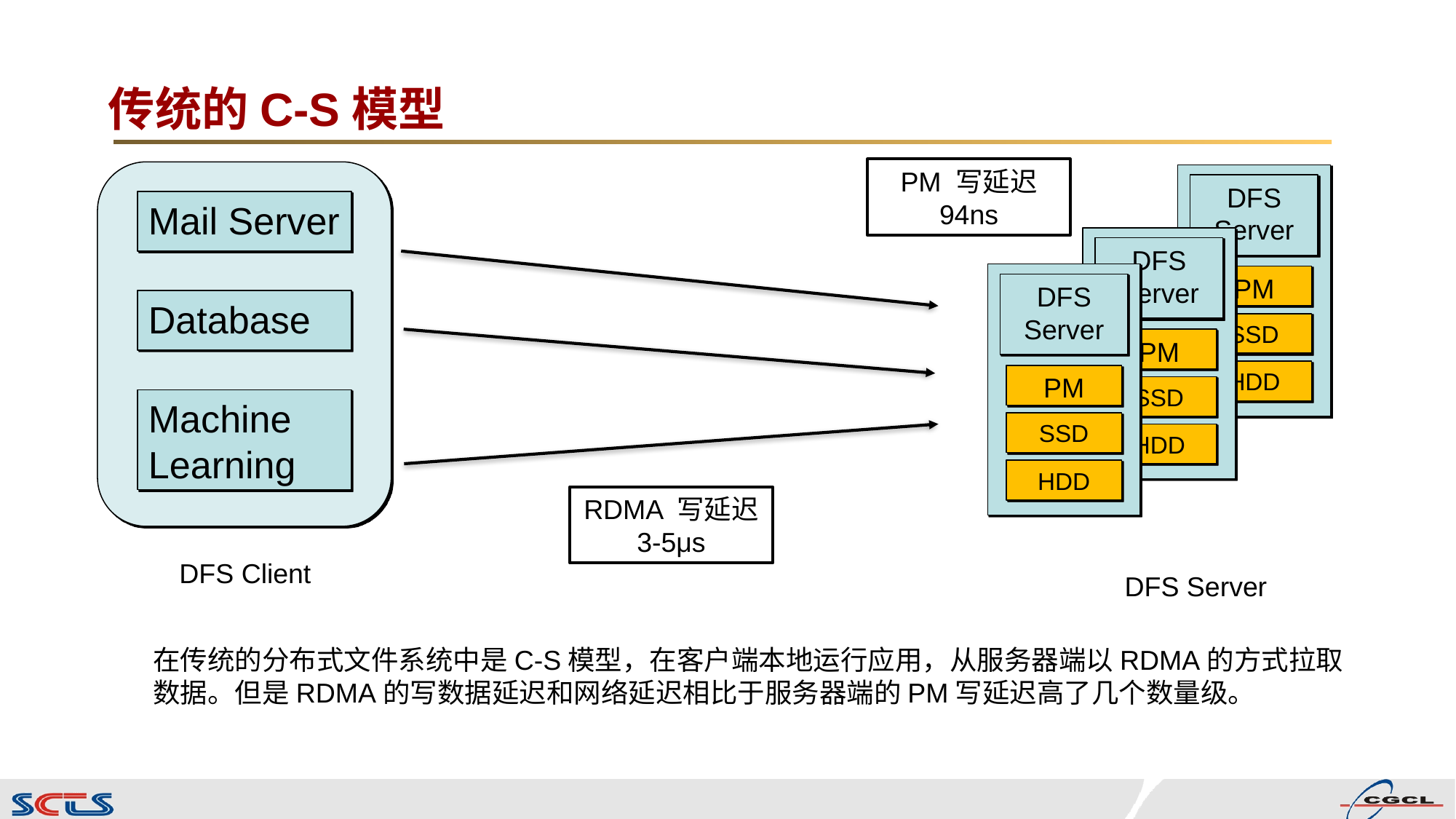

# 传统的C-S模型
PM 写延迟 94ns

DFS Server
PM
SSD
HDD
Mail Server

DFS Server
PM
SSD
HDD

DFS Server
PM
SSD
HDD
Database
Machine Learning
RDMA 写延迟 3-5μs
DFS Client
DFS Server
在传统的分布式文件系统中是C-S模型，在客户端本地运行应用，从服务器端以RDMA的方式拉取数据。但是RDMA的写数据延迟和网络延迟相比于服务器端的PM写延迟高了几个数量级。